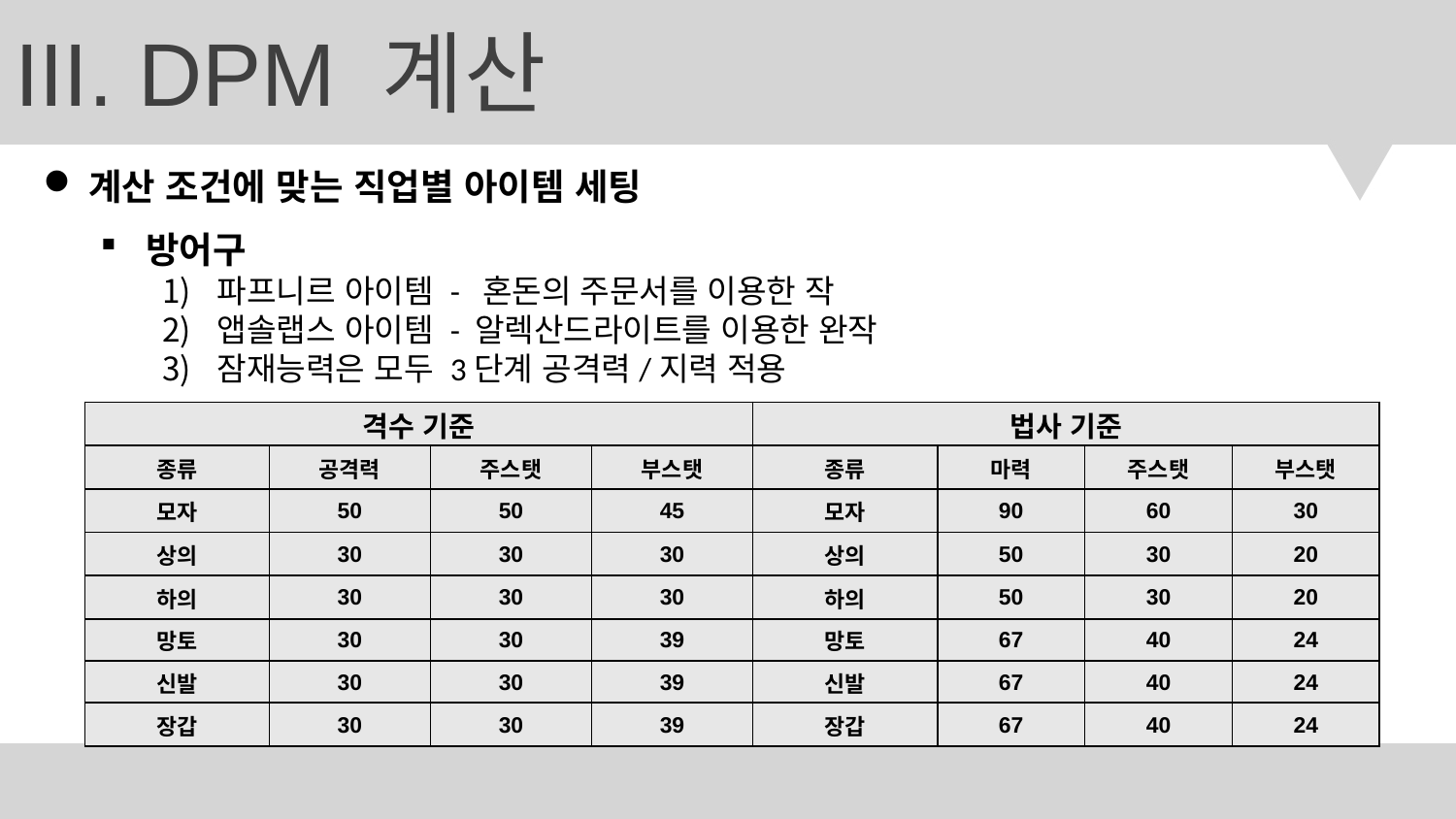

# III. DPM 계산
계산 조건에 맞는 직업별 아이템 세팅
방어구
파프니르 아이템 -  혼돈의 주문서를 이용한 작
앱솔랩스 아이템 - 알렉산드라이트를 이용한 완작
잠재능력은 모두 3단계 공격력/지력 적용
| 격수 기준 |  |  |  | 법사 기준 |  |  |  |
| --- | --- | --- | --- | --- | --- | --- | --- |
| 종류 | 공격력 | 주스탯 | 부스탯 | 종류 | 마력 | 주스탯 | 부스탯 |
| 모자 | 50 | 50 | 45 | 모자 | 90 | 60 | 30 |
| 상의 | 30 | 30 | 30 | 상의 | 50 | 30 | 20 |
| 하의 | 30 | 30 | 30 | 하의 | 50 | 30 | 20 |
| 망토 | 30 | 30 | 39 | 망토 | 67 | 40 | 24 |
| 신발 | 30 | 30 | 39 | 신발 | 67 | 40 | 24 |
| 장갑 | 30 | 30 | 39 | 장갑 | 67 | 40 | 24 |